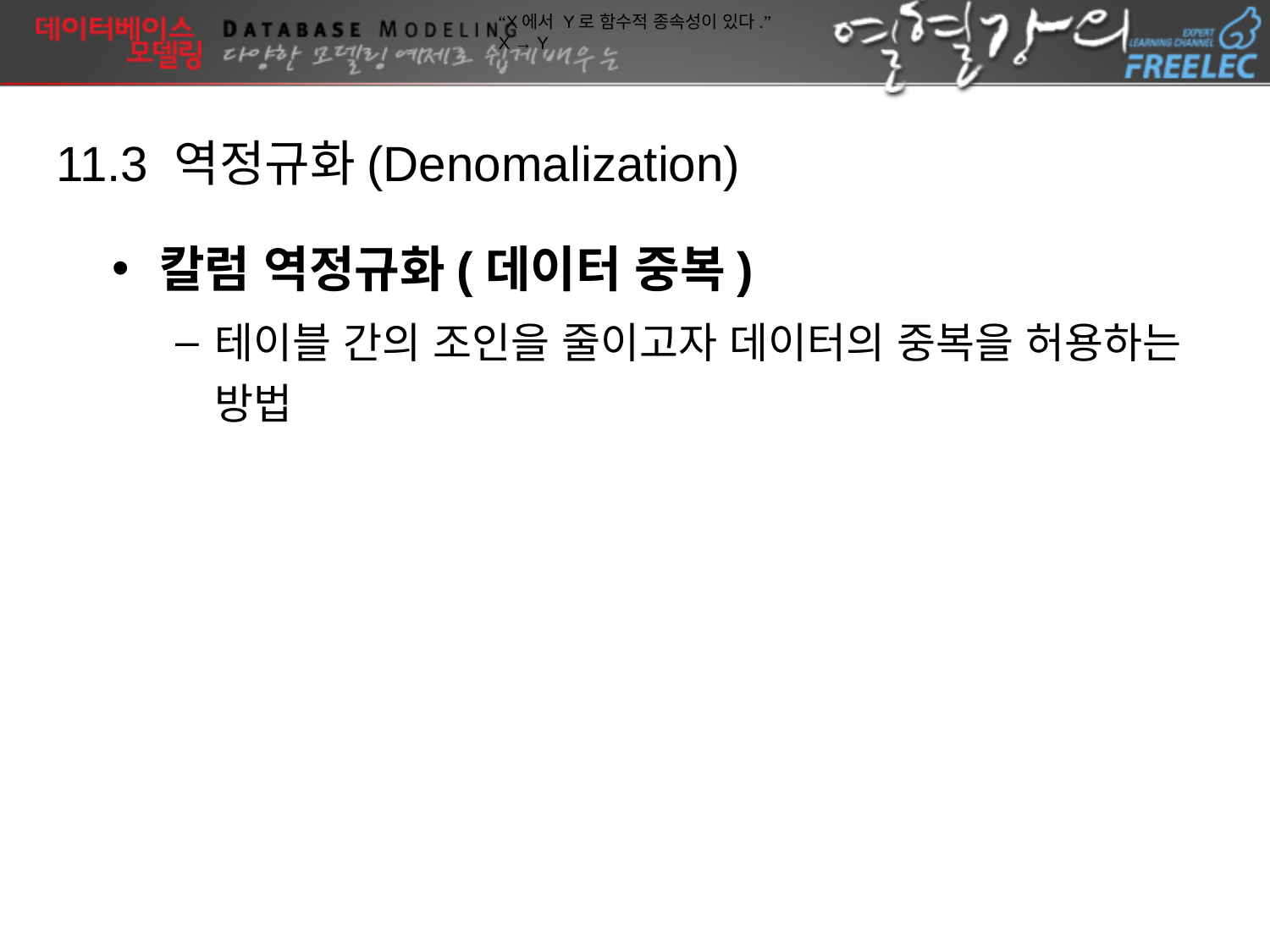

“X에서 Y로 함수적 종속성이 있다.”
X → Y
11.3 역정규화(Denomalization)
칼럼 역정규화(데이터 중복)
테이블 간의 조인을 줄이고자 데이터의 중복을 허용하는 방법